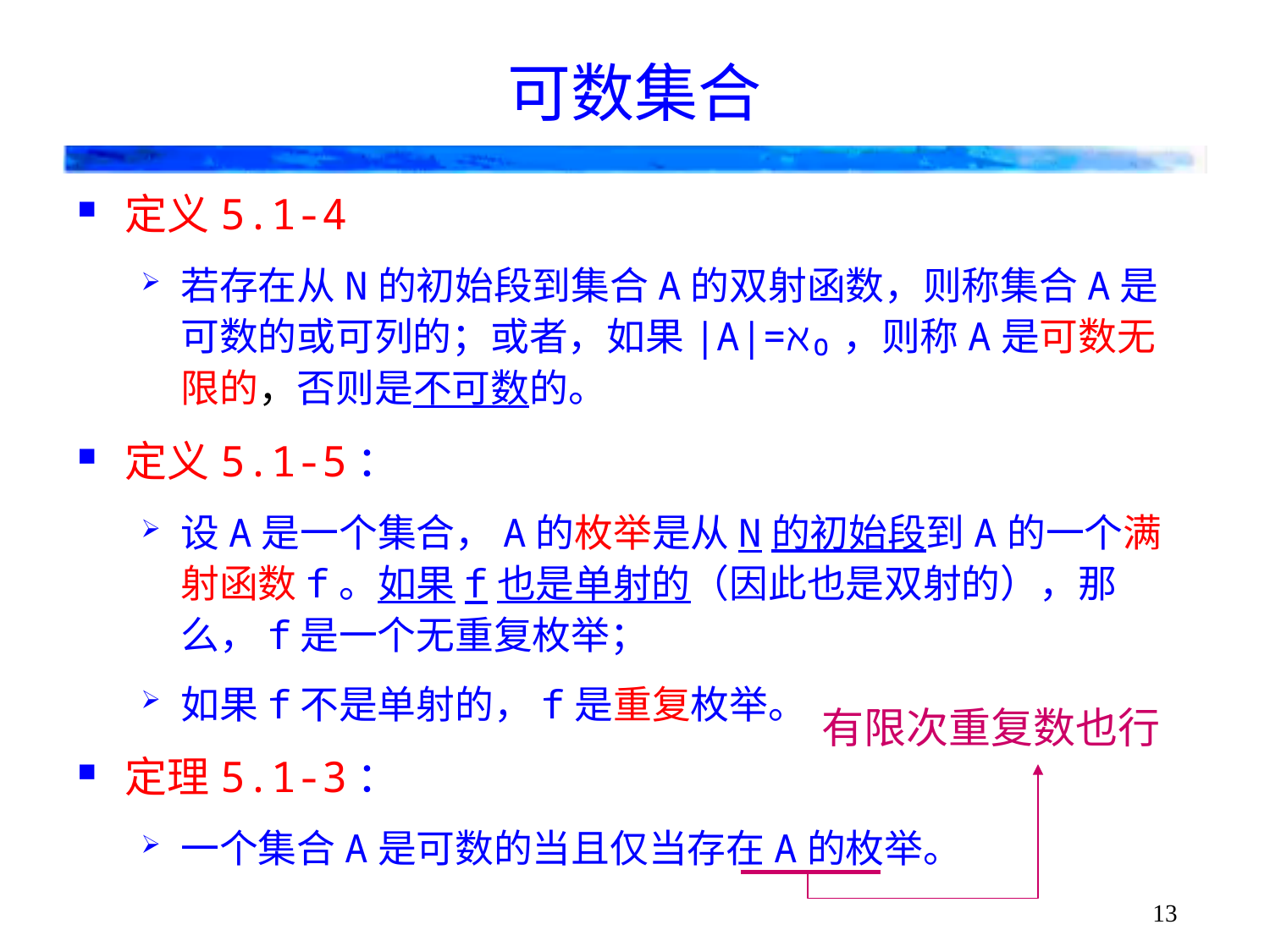

# 可数集合
定义5.1-4
若存在从N的初始段到集合A的双射函数，则称集合A是可数的或可列的；或者，如果|A|=ℵ₀，则称A是可数无限的，否则是不可数的。
定义5.1-5：
设A是一个集合，A的枚举是从N的初始段到A的一个满射函数f。如果f也是单射的（因此也是双射的），那么，f是一个无重复枚举；
如果f不是单射的，f是重复枚举。
定理5.1-3：
一个集合A是可数的当且仅当存在A的枚举。
有限次重复数也行

13